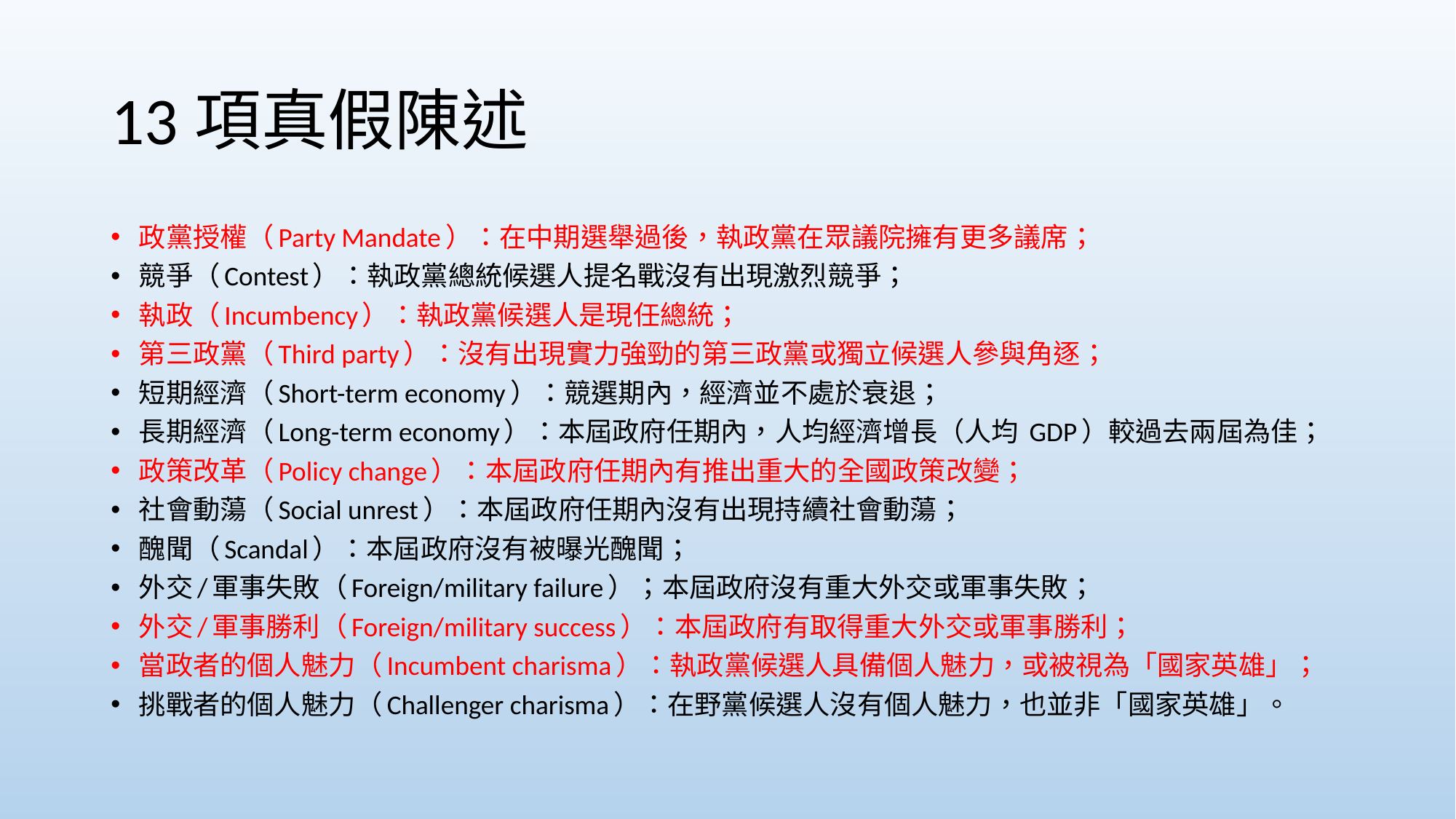

# 13項真假陳述
政黨授權（Party Mandate）：在中期選舉過後，執政黨在眾議院擁有更多議席；
競爭（Contest）：執政黨總統候選人提名戰沒有出現激烈競爭；
執政（Incumbency）：執政黨候選人是現任總統；
第三政黨（Third party）：沒有出現實力強勁的第三政黨或獨立候選人參與角逐；
短期經濟（Short-term economy）：競選期內，經濟並不處於衰退；
長期經濟（Long-term economy）：本屆政府任期內，人均經濟增長（人均 GDP）較過去兩屆為佳；
政策改革（Policy change）：本屆政府任期內有推出重大的全國政策改變；
社會動蕩（Social unrest）：本屆政府任期內沒有出現持續社會動蕩；
醜聞（Scandal）：本屆政府沒有被曝光醜聞；
外交/軍事失敗（Foreign/military failure）；本屆政府沒有重大外交或軍事失敗；
外交/軍事勝利（Foreign/military success）：本屆政府有取得重大外交或軍事勝利；
當政者的個人魅力（Incumbent charisma）：執政黨候選人具備個人魅力，或被視為「國家英雄」；
挑戰者的個人魅力（Challenger charisma）：在野黨候選人沒有個人魅力，也並非「國家英雄」。